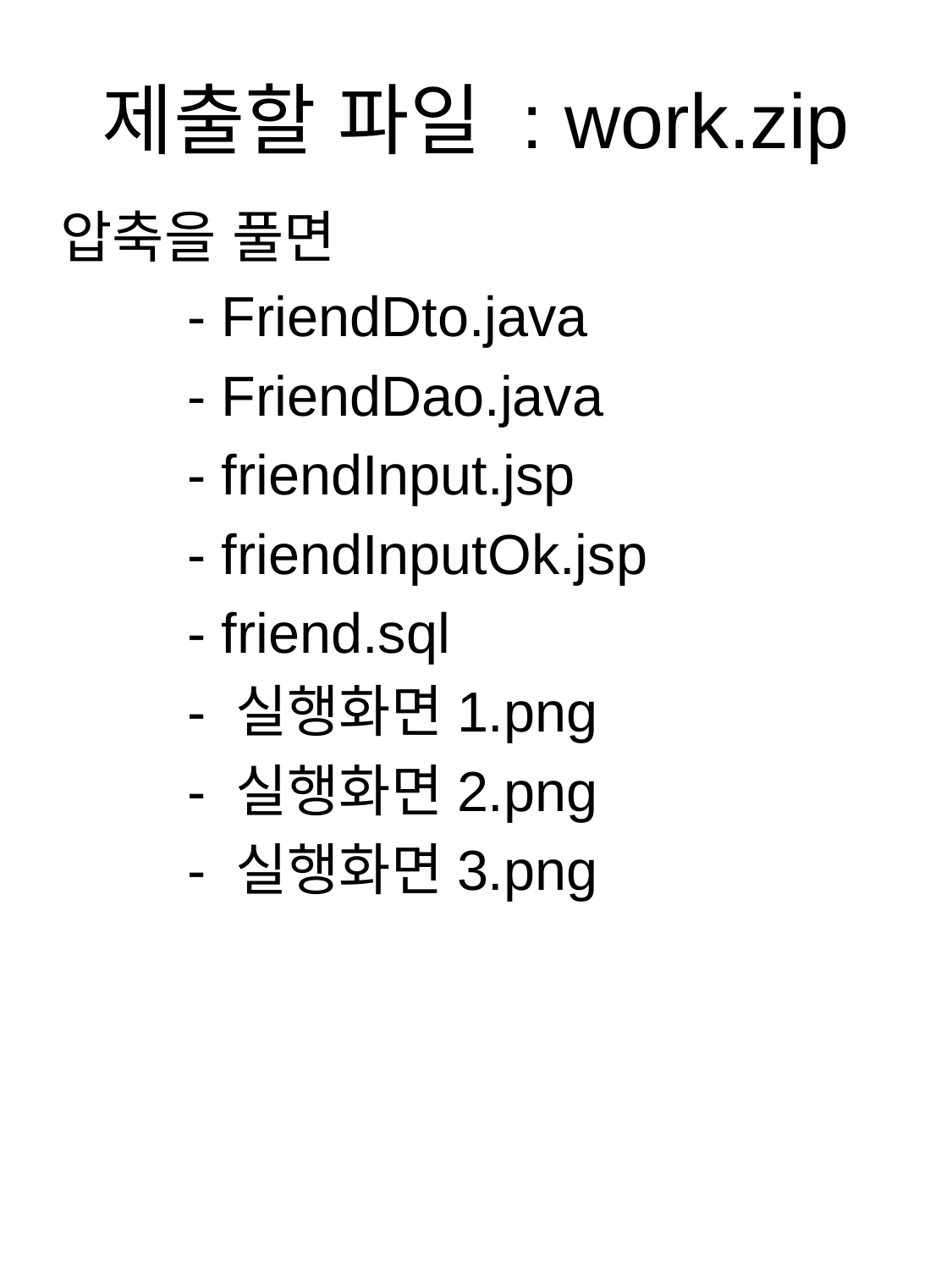

# 제출할 파일 : work.zip
압축을 풀면
	- FriendDto.java
	- FriendDao.java
	- friendInput.jsp
	- friendInputOk.jsp
	- friend.sql
	- 실행화면1.png
	- 실행화면2.png
	- 실행화면3.png